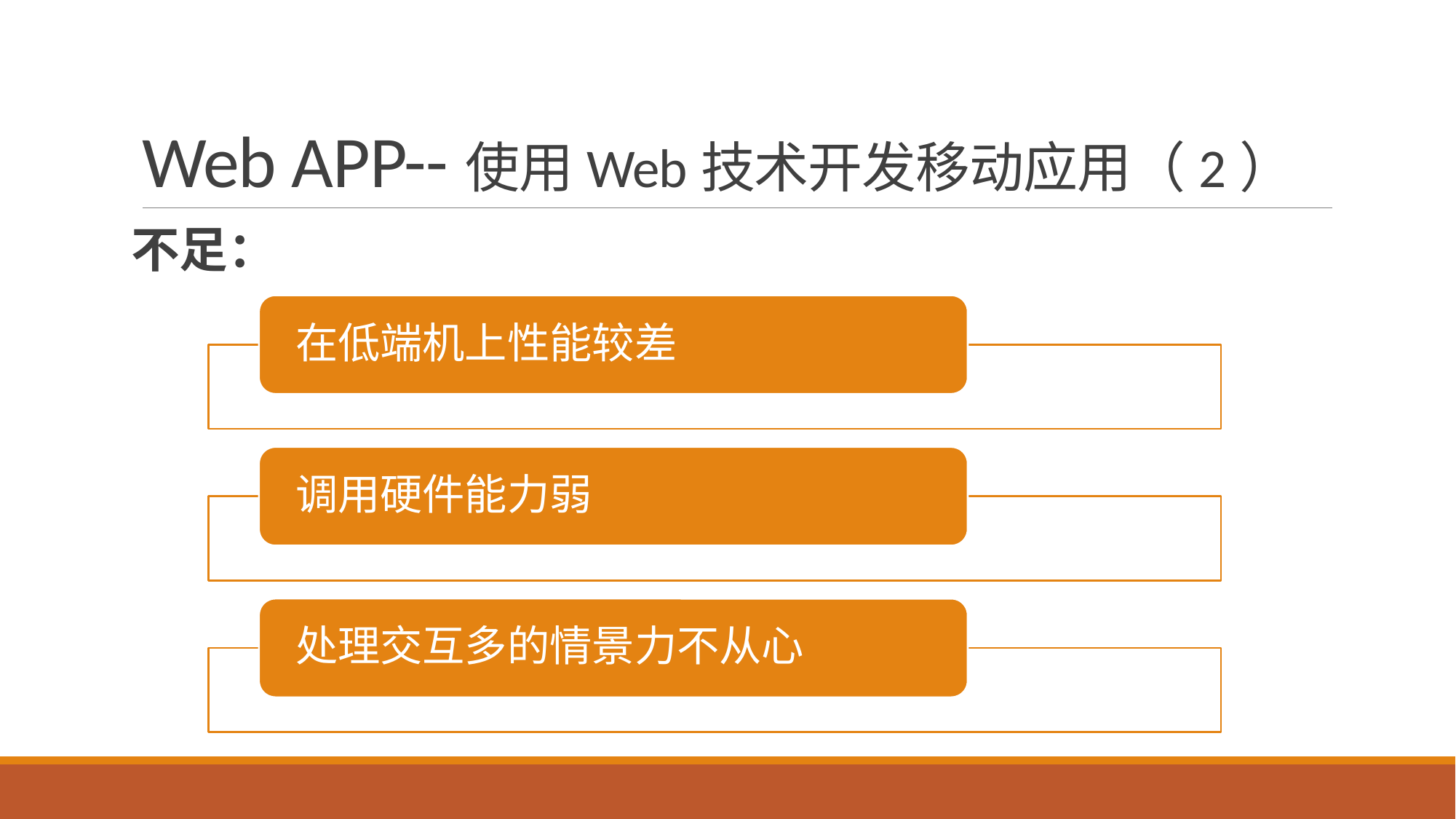

# Web APP--使用Web技术开发移动应用（2）
不足：
在低端机上性能较差
调用硬件能力弱
处理交互多的情景力不从心